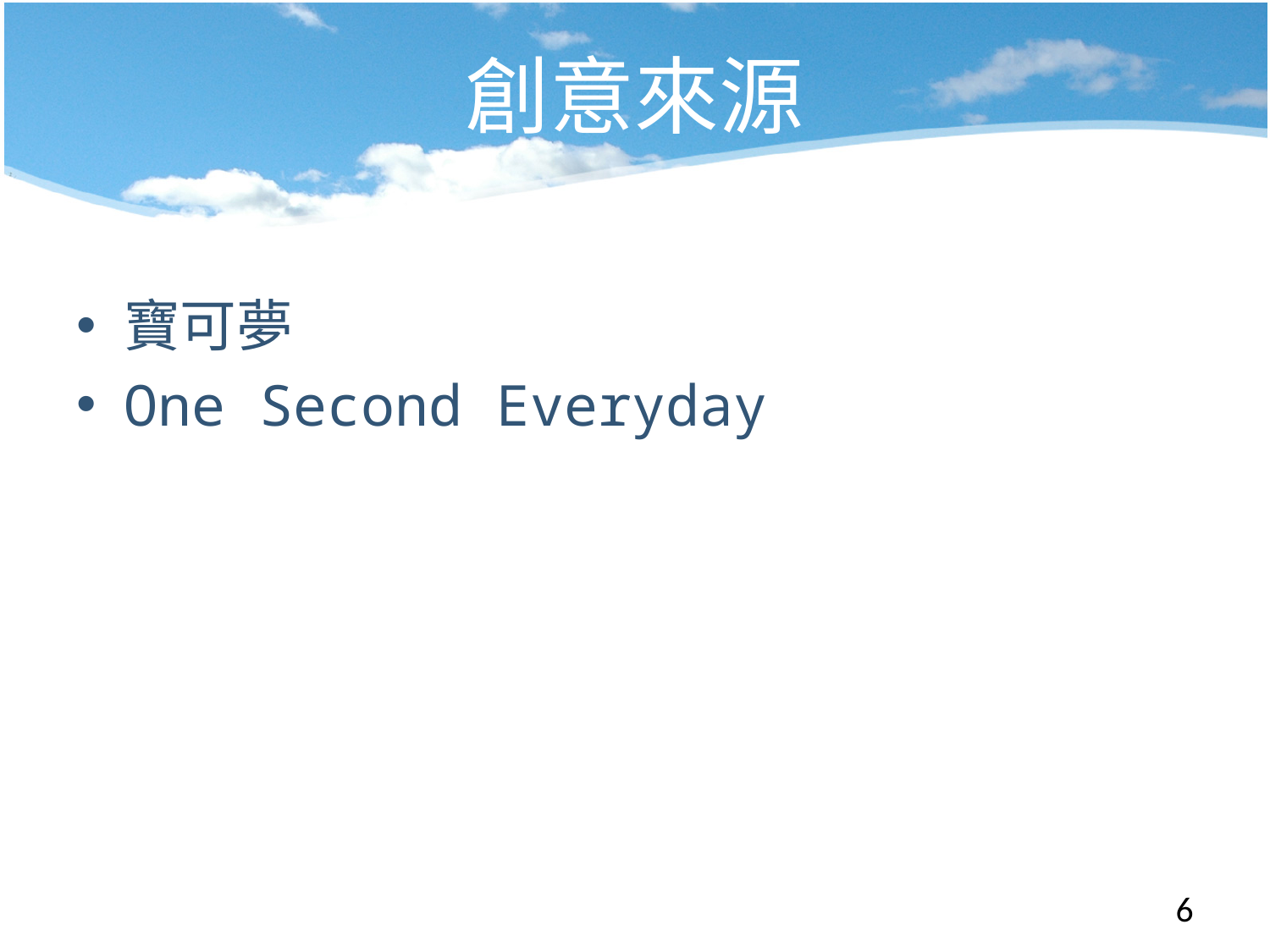

# 創意來源
寶可夢
One Second Everyday
6